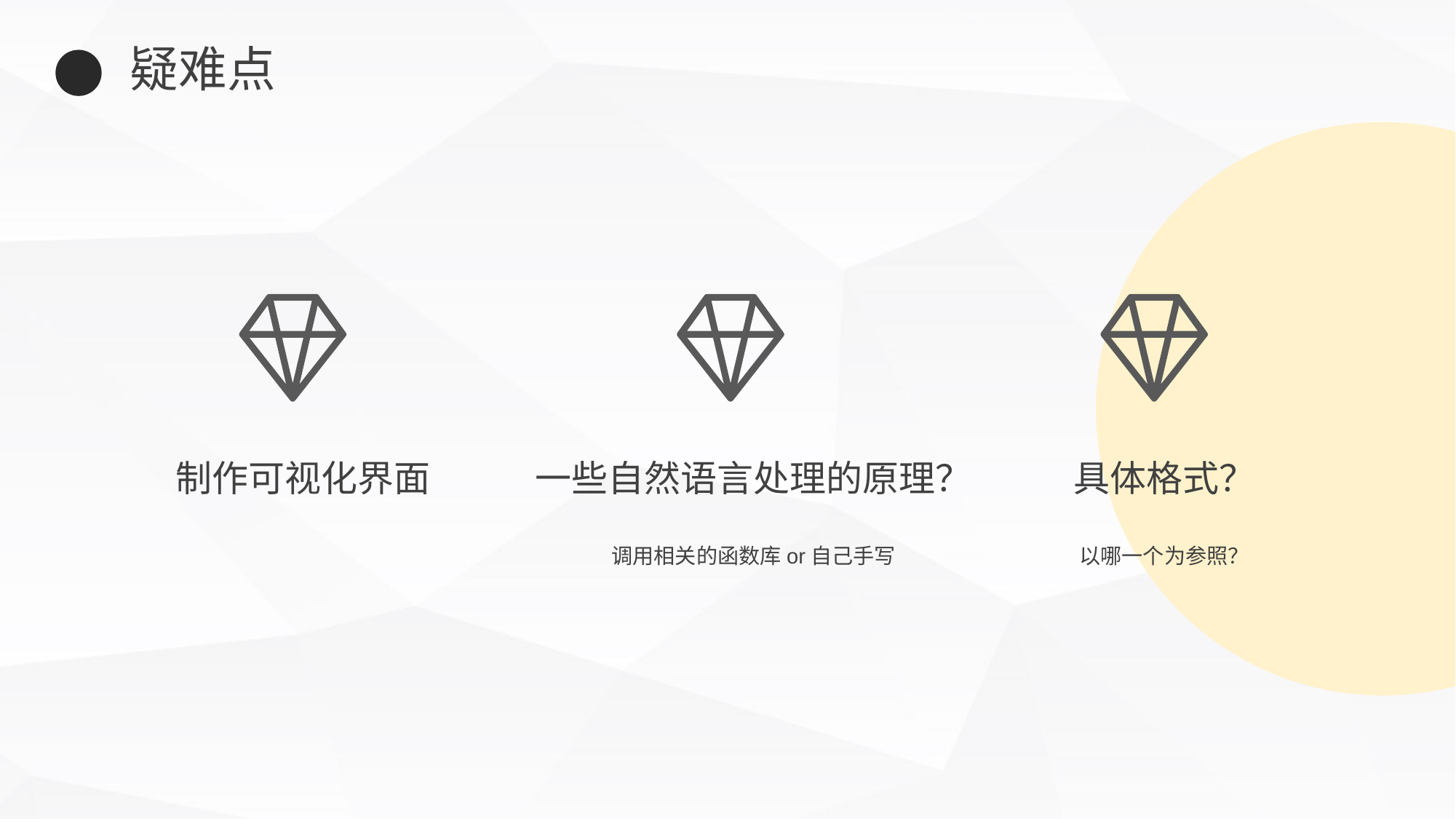

疑难点

制作可视化界面
具体格式？

以哪一个为参照？
一些自然语言处理的原理？

调用相关的函数库or自己手写